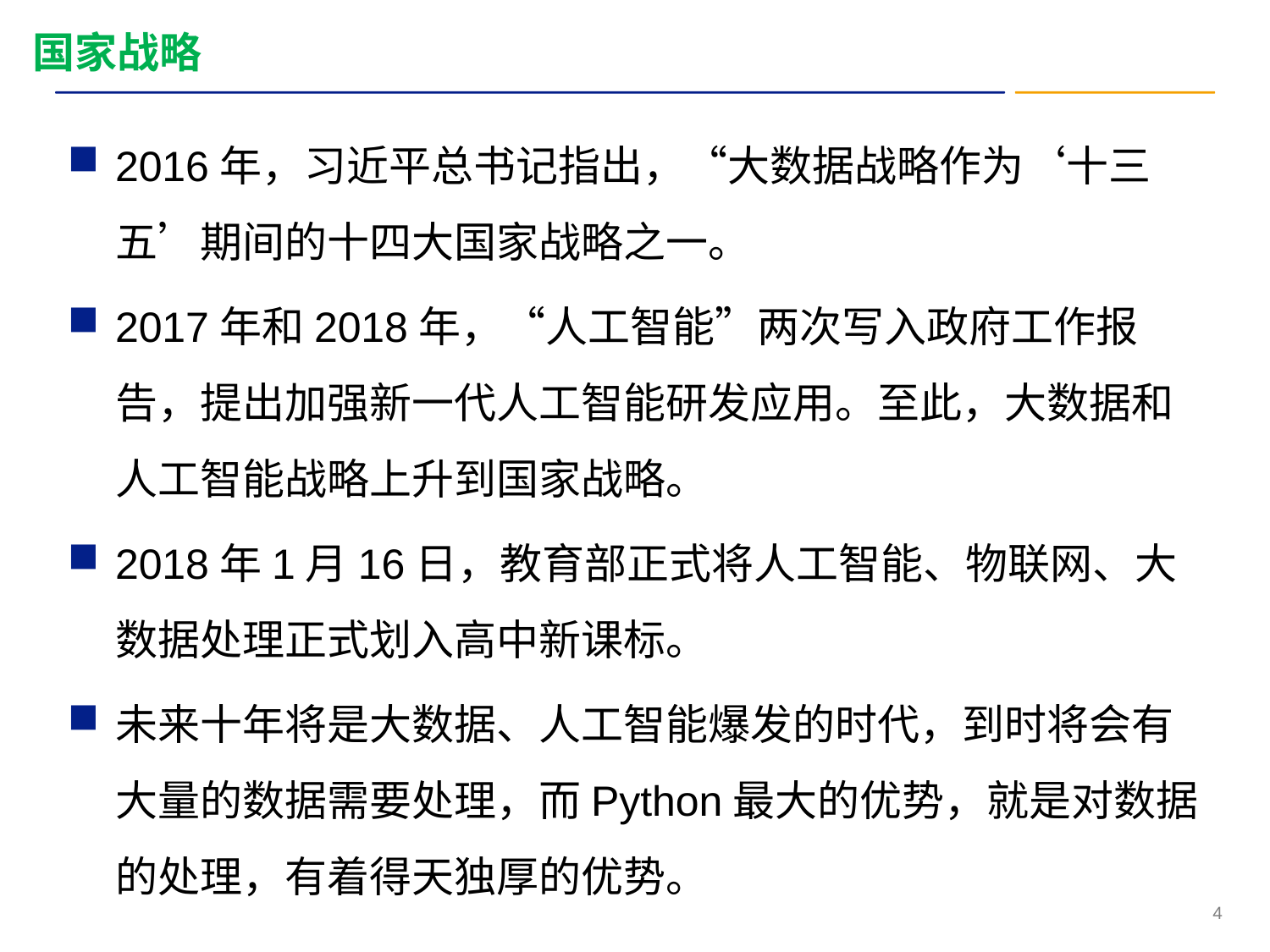

# 国家战略
2016年，习近平总书记指出，“大数据战略作为‘十三五’期间的十四大国家战略之一。
2017年和2018年，“人工智能”两次写入政府工作报告，提出加强新一代人工智能研发应用。至此，大数据和人工智能战略上升到国家战略。
2018年1月16日，教育部正式将人工智能、物联网、大数据处理正式划入高中新课标。
未来十年将是大数据、人工智能爆发的时代，到时将会有大量的数据需要处理，而Python最大的优势，就是对数据的处理，有着得天独厚的优势。